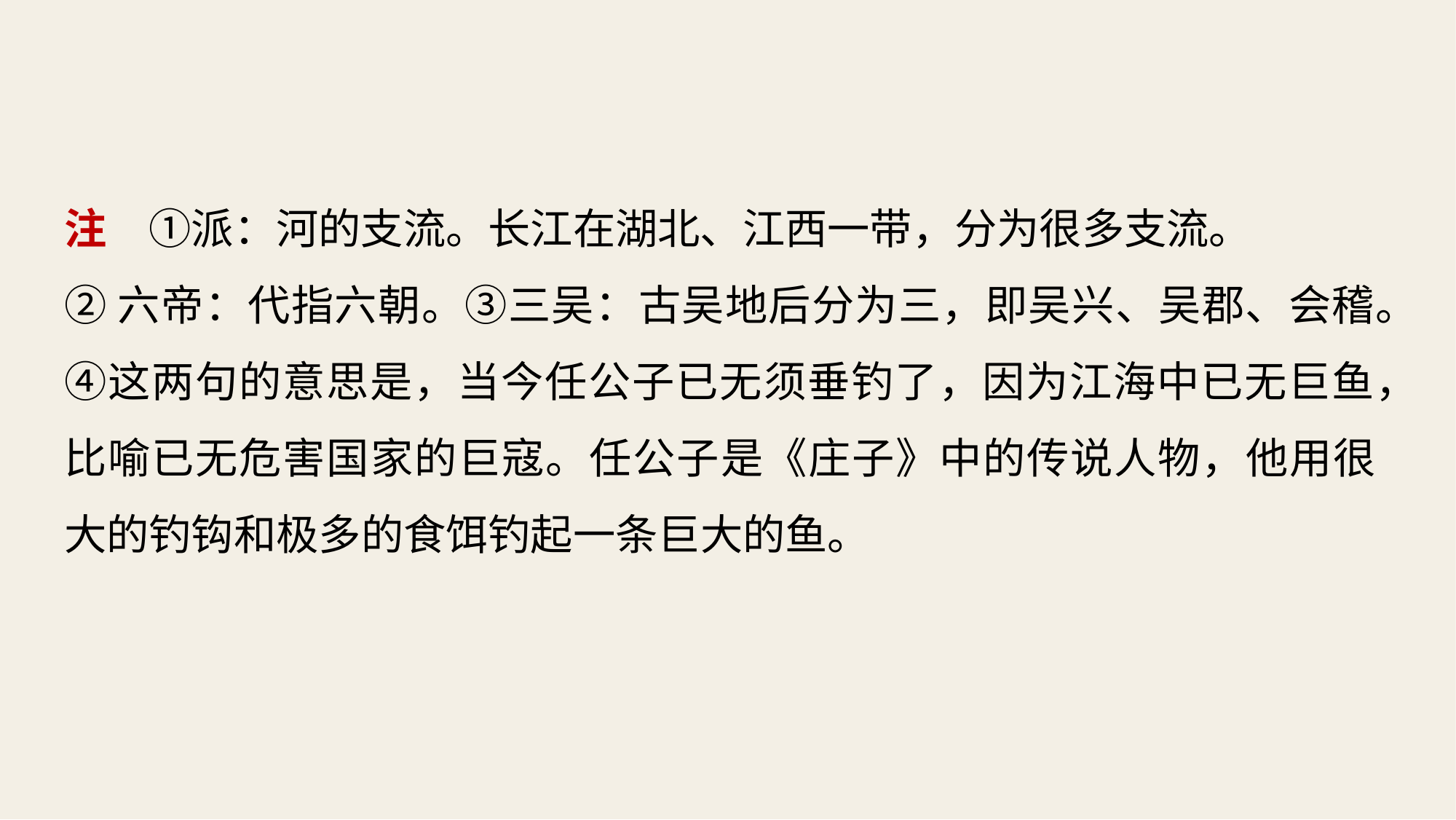

注　①派：河的支流。长江在湖北、江西一带，分为很多支流。
②六帝：代指六朝。③三吴：古吴地后分为三，即吴兴、吴郡、会稽。④这两句的意思是，当今任公子已无须垂钓了，因为江海中已无巨鱼，比喻已无危害国家的巨寇。任公子是《庄子》中的传说人物，他用很大的钓钩和极多的食饵钓起一条巨大的鱼。